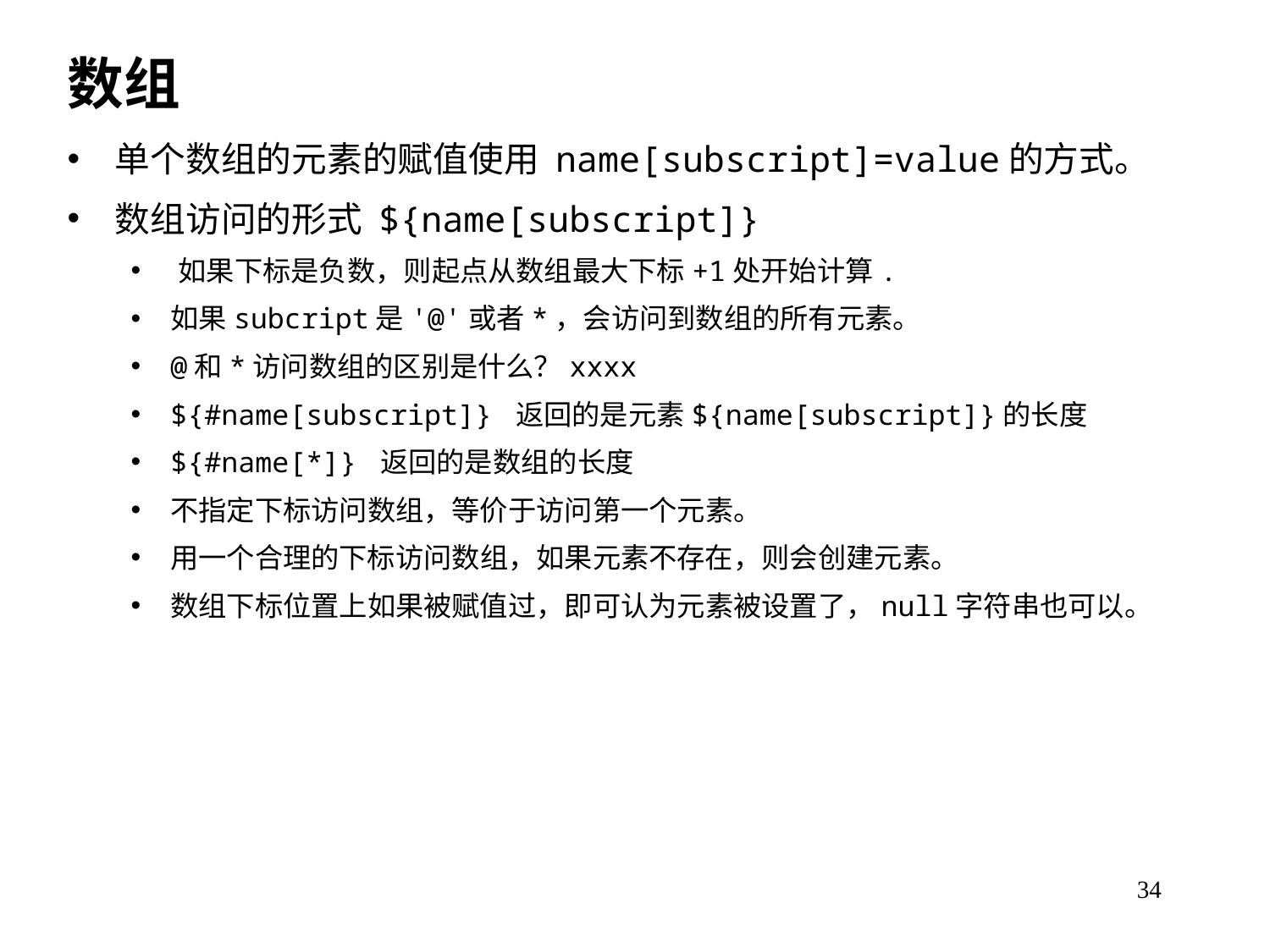

数组
单个数组的元素的赋值使用 name[subscript]=value的方式。
数组访问的形式 ${name[subscript]}
如果下标是负数，则起点从数组最大下标+1处开始计算.
如果subcript是'@'或者*，会访问到数组的所有元素。
@和*访问数组的区别是什么？xxxx
${#name[subscript]} 返回的是元素${name[subscript]}的长度
${#name[*]} 返回的是数组的长度
不指定下标访问数组，等价于访问第一个元素。
用一个合理的下标访问数组，如果元素不存在，则会创建元素。
数组下标位置上如果被赋值过，即可认为元素被设置了，null字符串也可以。
34